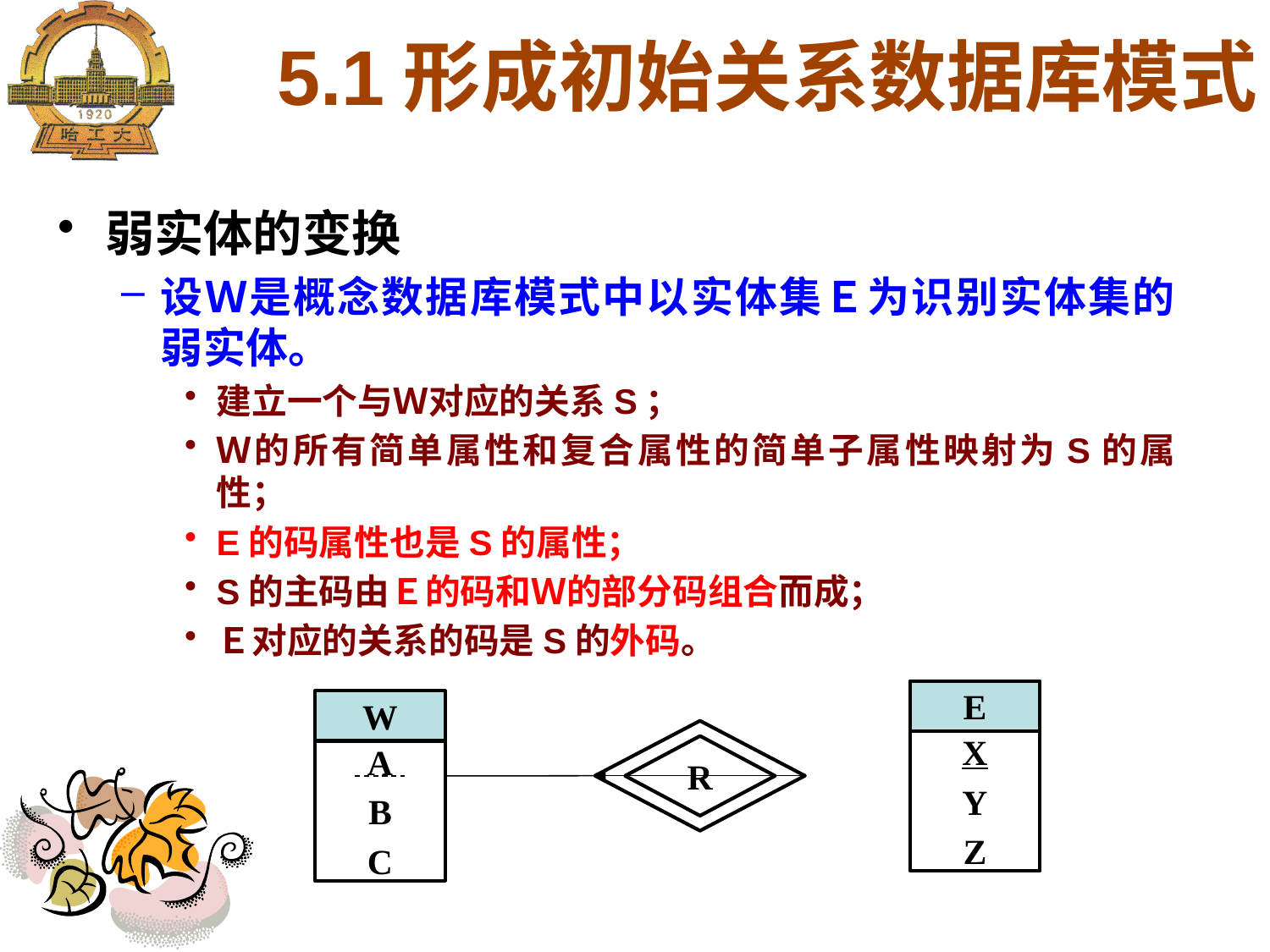

5.1形成初始关系数据库模式
弱实体的变换
设Ｗ是概念数据库模式中以实体集Ｅ为识别实体集的弱实体。
建立一个与Ｗ对应的关系S；
Ｗ的所有简单属性和复合属性的简单子属性映射为S的属性；
E的码属性也是S的属性；
S的主码由Ｅ的码和Ｗ的部分码组合而成；
Ｅ对应的关系的码是S的外码。
E
X
Y
Z
W
A
B
C

R